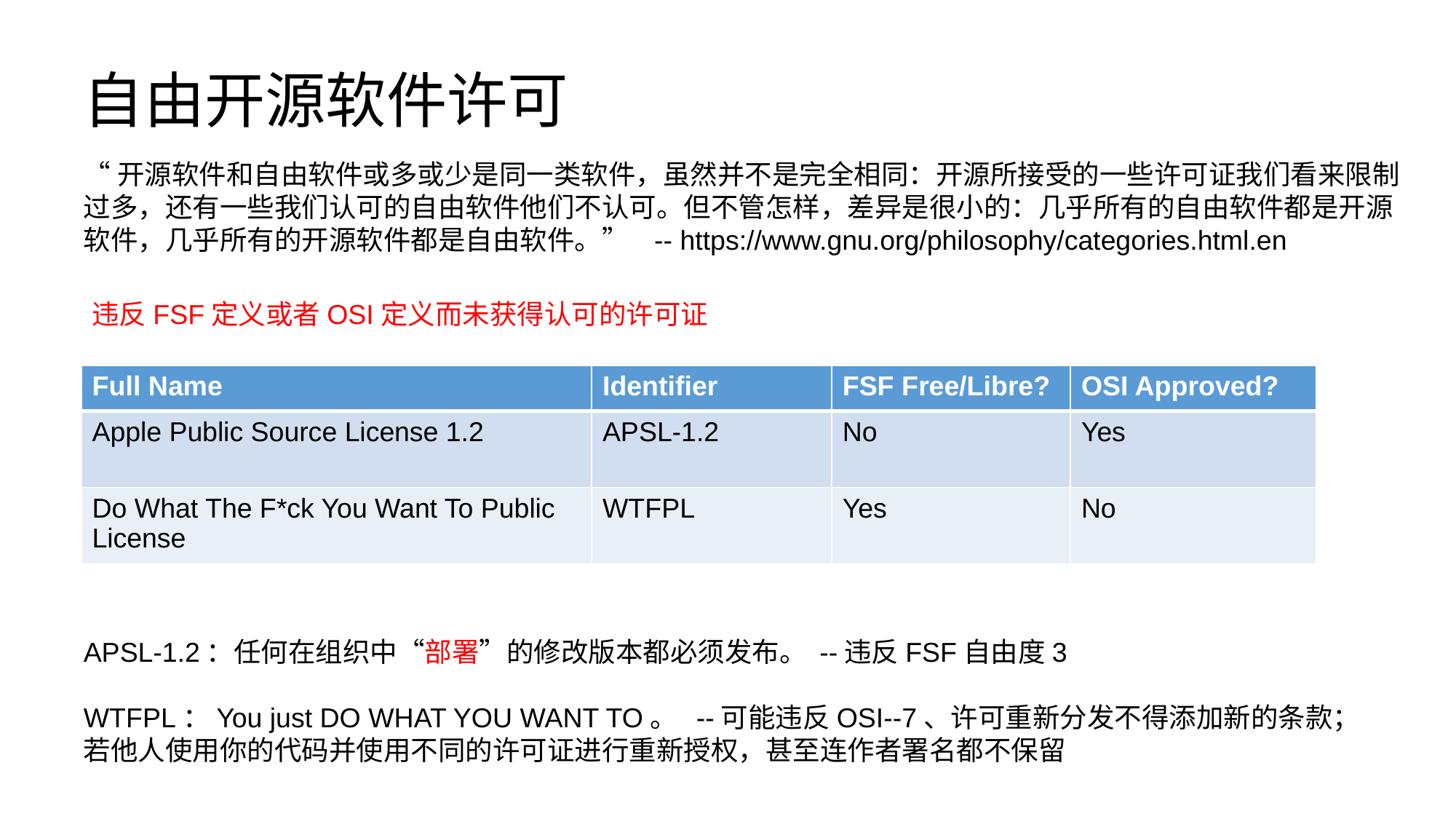

# 自由开源软件许可
“开源软件和自由软件或多或少是同一类软件，虽然并不是完全相同：开源所接受的一些许可证我们看来限制过多，还有一些我们认可的自由软件他们不认可。但不管怎样，差异是很小的：几乎所有的自由软件都是开源软件，几乎所有的开源软件都是自由软件。”   -- https://www.gnu.org/philosophy/categories.html.en
违反FSF定义或者OSI定义而未获得认可的许可证
| Full Name | Identifier | FSF Free/Libre? | OSI Approved? |
| --- | --- | --- | --- |
| Apple Public Source License 1.2 | APSL-1.2 | No | Yes |
| Do What The F\*ck You Want To Public License | WTFPL | Yes | No |
APSL-1.2：任何在组织中“部署”的修改版本都必须发布。 --违反FSF自由度3

WTFPL：You just DO WHAT YOU WANT TO。  --可能违反OSI--7、许可重新分发不得添加新的条款；
若他人使用你的代码并使用不同的许可证进行重新授权，甚至连作者署名都不保留